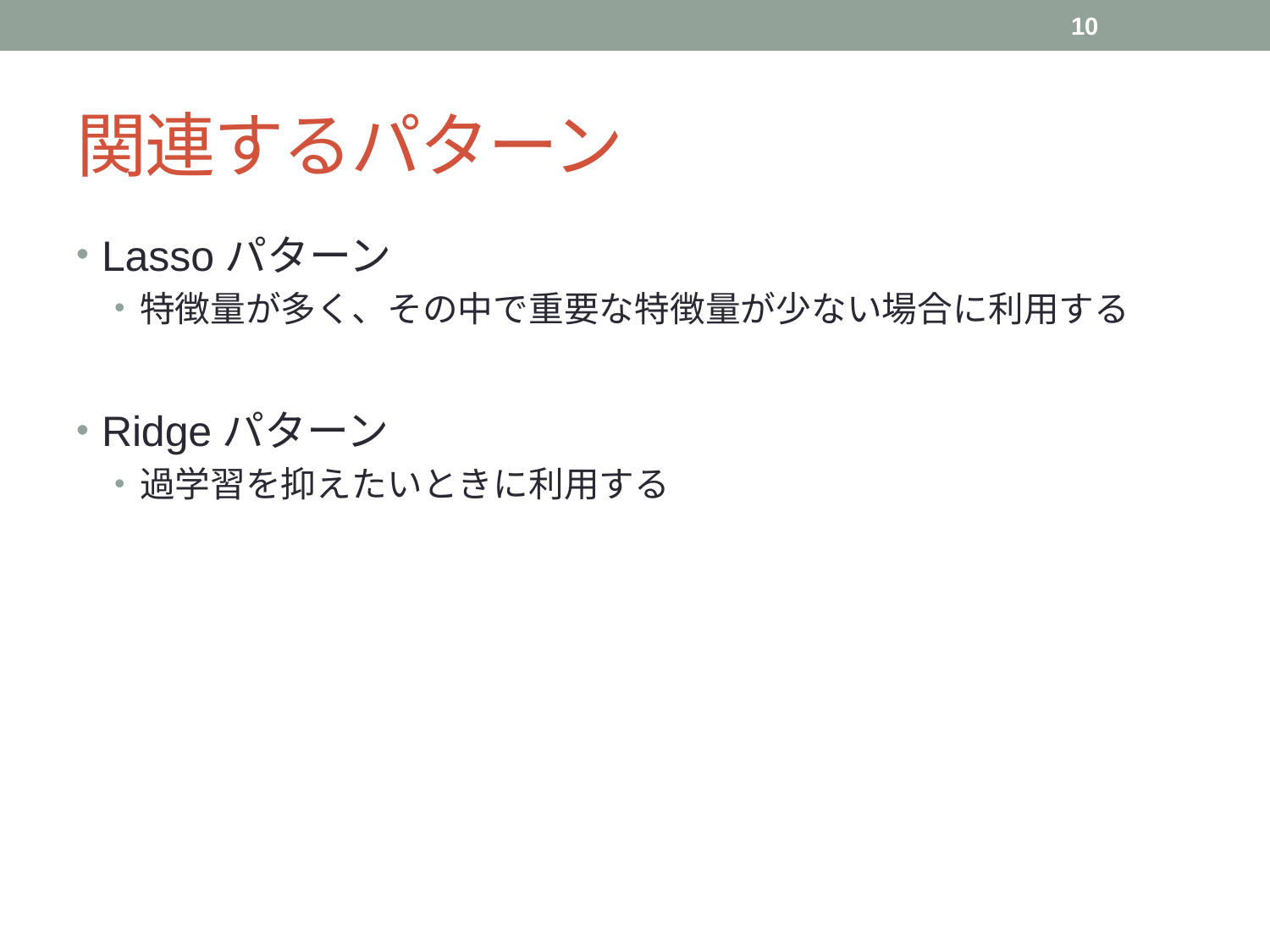

10
# 関連するパターン
Lassoパターン
特徴量が多く、その中で重要な特徴量が少ない場合に利用する

Ridgeパターン
過学習を抑えたいときに利用する